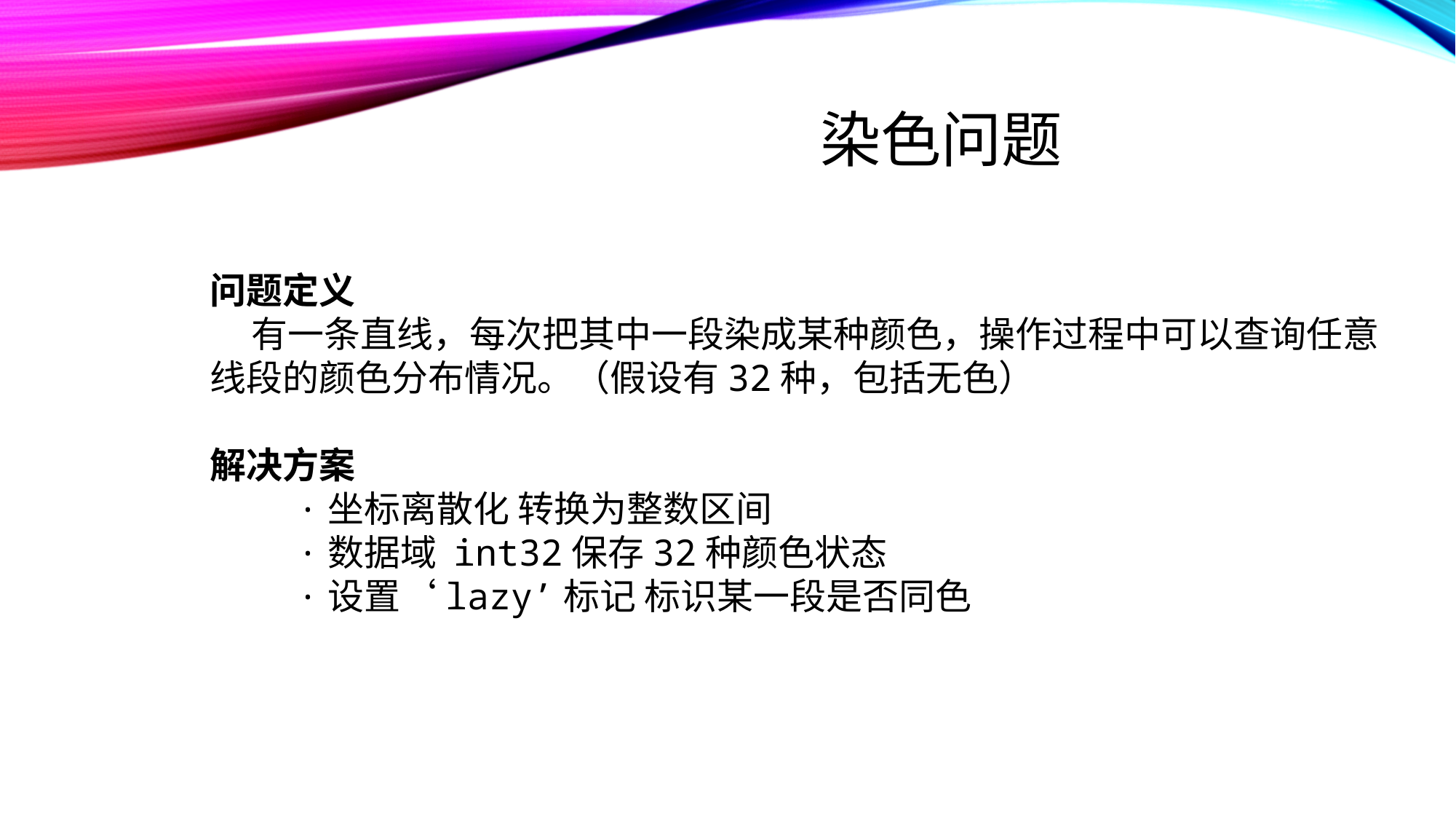

# 染色问题

问题定义
    有一条直线，每次把其中一段染成某种颜色，操作过程中可以查询任意线段的颜色分布情况。（假设有32种，包括无色）

解决方案
    ·坐标离散化 转换为整数区间
    ·数据域 int32保存32种颜色状态
    ·设置‘lazy’标记 标识某一段是否同色